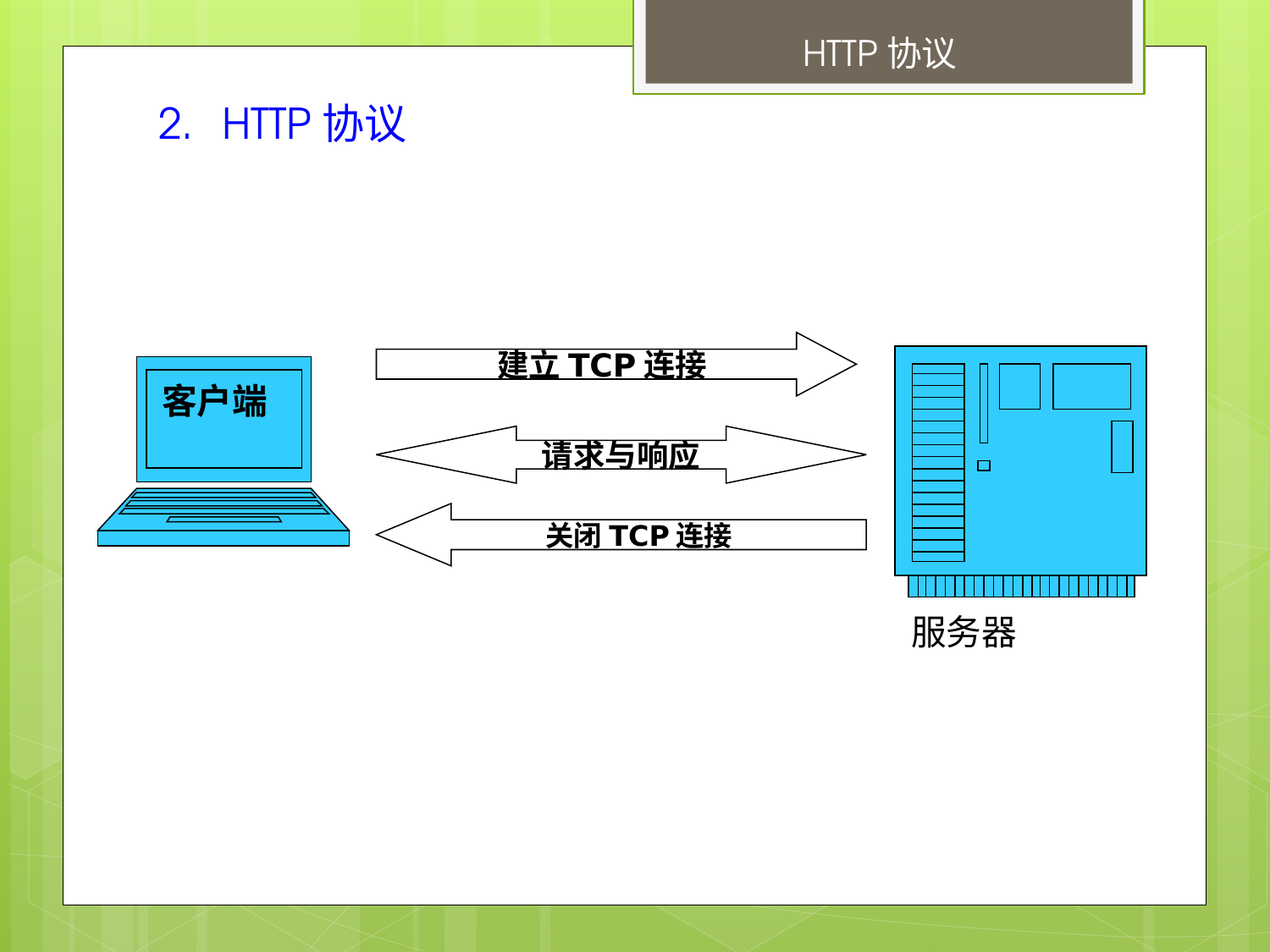

HTTP协议
HTTP协议
建立TCP连接
服务器
客户端

请求与响应
关闭TCP连接